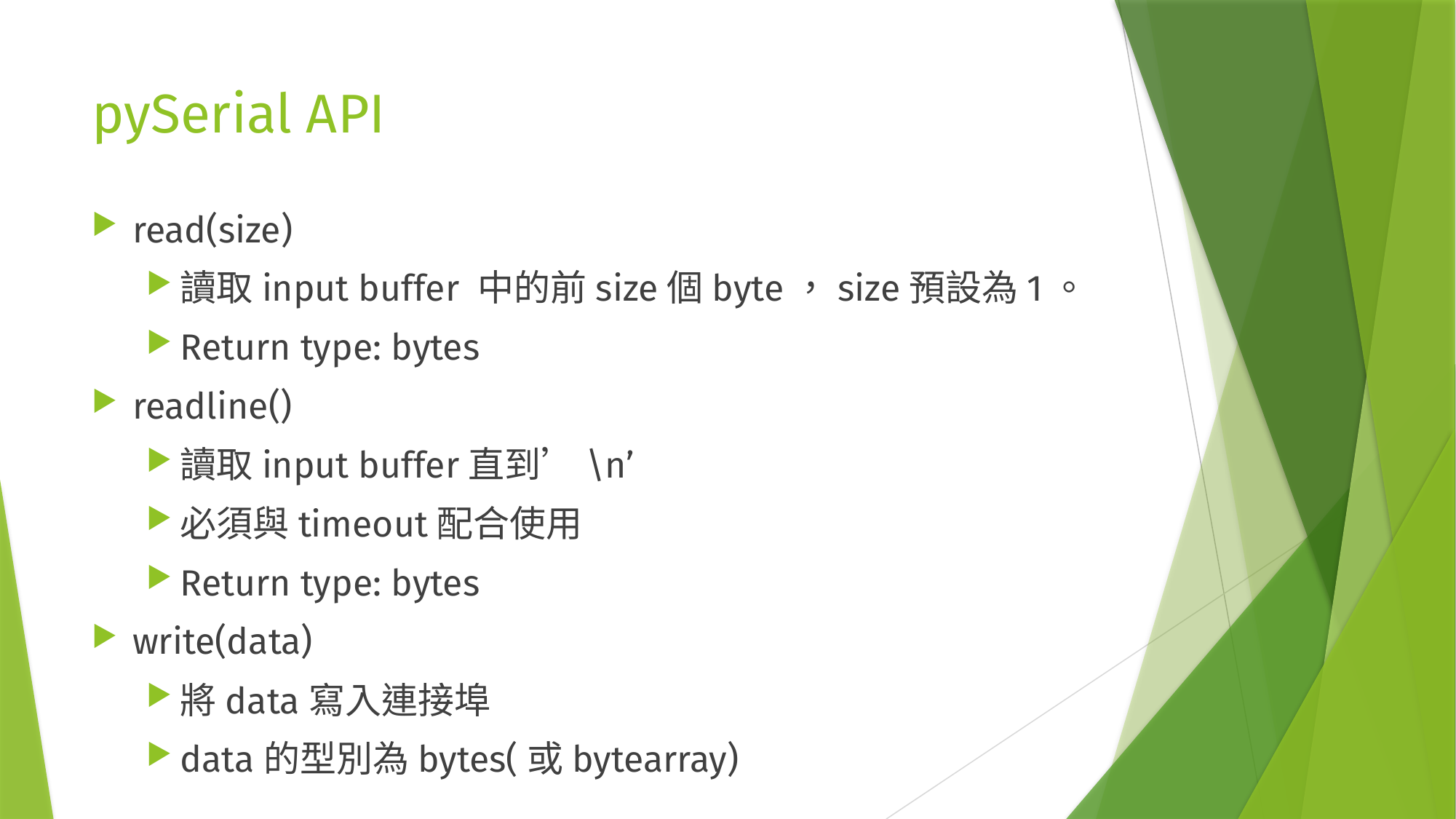

# pySerial API
read(size)
讀取input buffer 中的前size個byte，size預設為1。
Return type: bytes
readline()
讀取input buffer直到’\n’
必須與timeout配合使用
Return type: bytes
write(data)
將data寫入連接埠
data的型別為bytes(或bytearray)